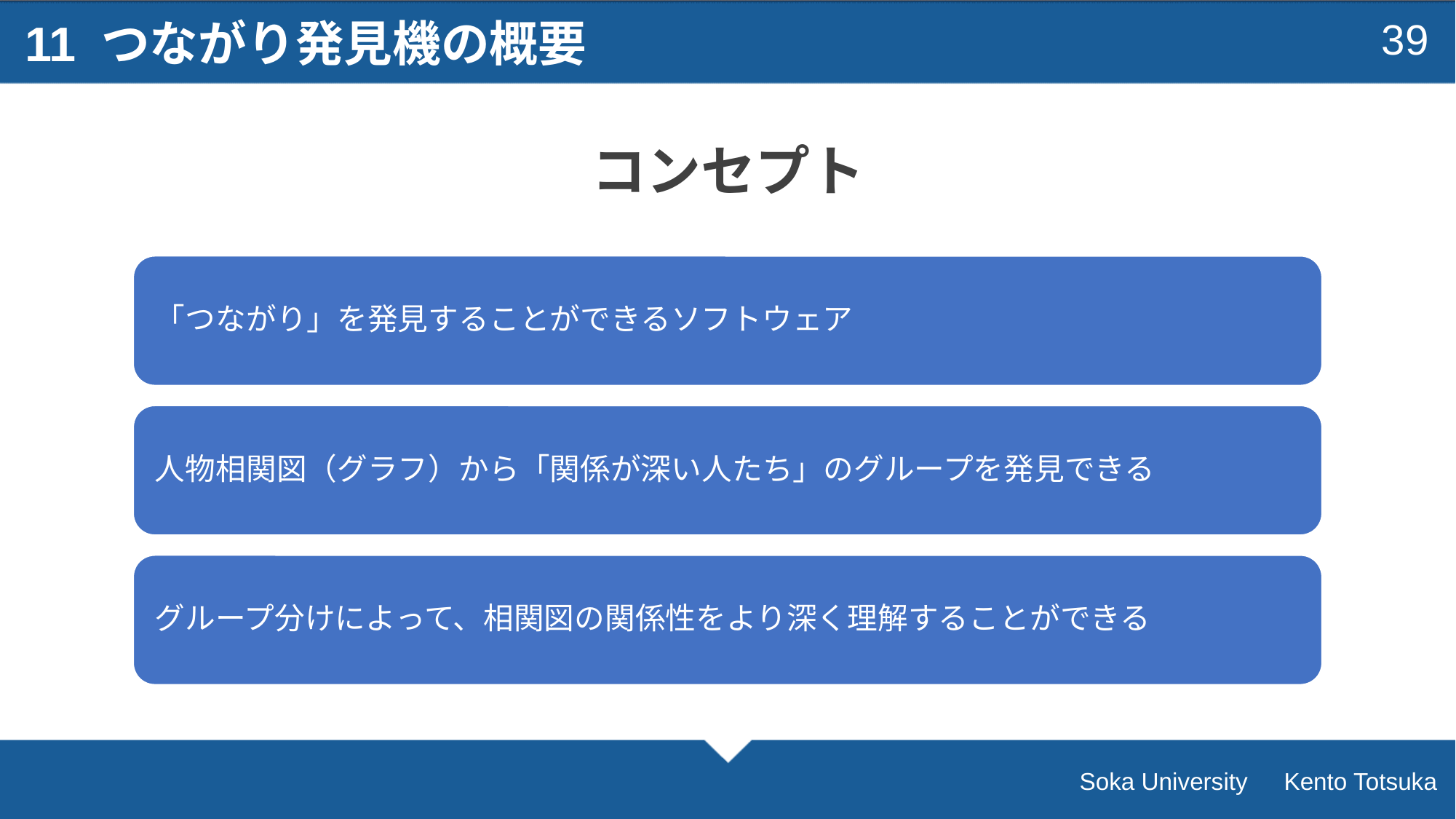

11 つながり発見機の概要
39
コンセプト
「つながり」を発見することができるソフトウェア
人物相関図（グラフ）から「関係が深い人たち」のグループを発見できる
グループ分けによって、相関図の関係性をより深く理解することができる
Soka University　Kento Totsuka